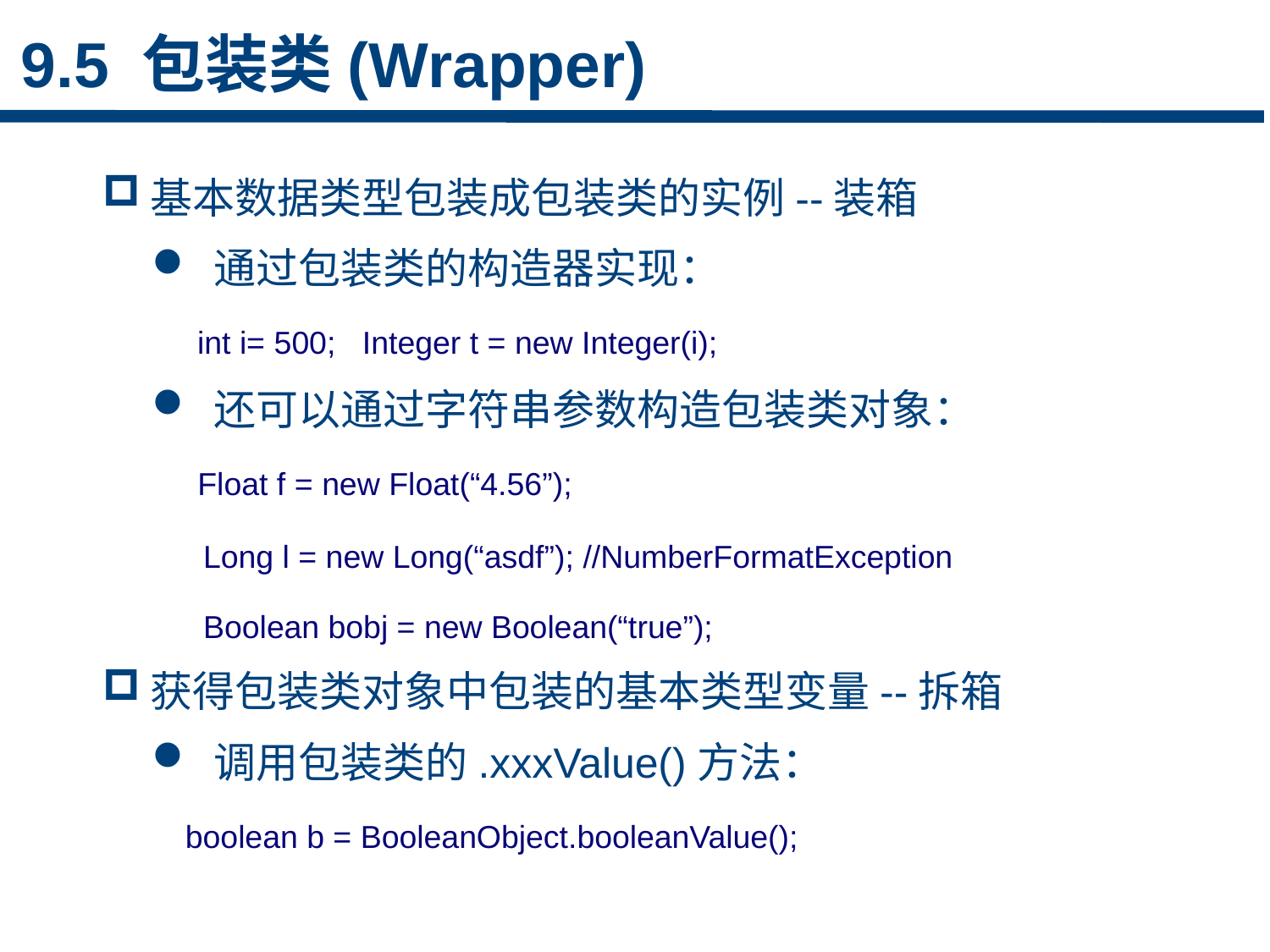

9.5 包装类(Wrapper)
基本数据类型包装成包装类的实例--装箱
 通过包装类的构造器实现：
        int i= 500;   Integer t = new Integer(i);
 还可以通过字符串参数构造包装类对象：
    Float f = new Float(“4.56”);
      Long l = new Long(“asdf”); //NumberFormatException
      Boolean bobj = new Boolean(“true”);
获得包装类对象中包装的基本类型变量--拆箱
 调用包装类的.xxxValue()方法：
       boolean b = BooleanObject.booleanValue();
点击添加文本
点击添加文本
点击添加文本
点击添加文本